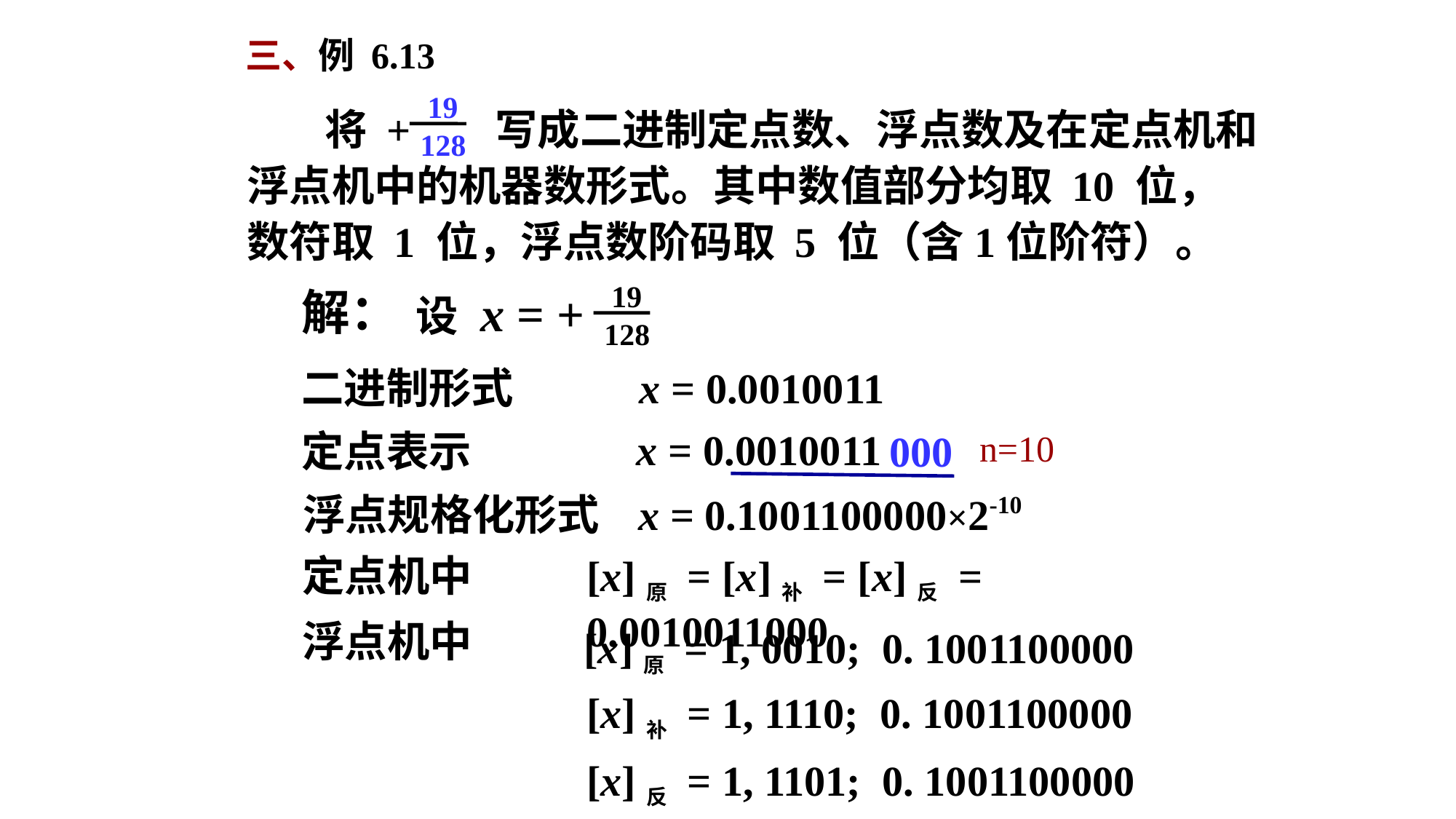

三、例 6.13
19
128

       将 +       写成二进制定点数、浮点数及在定点机和浮点机中的机器数形式。其中数值部分均取 10 位，数符取 1 位，浮点数阶码取 5 位（含1位阶符）。
19
128

设 x = +
解：
二进制形式
x = 0.0010011
x = 0.0010011
定点表示
000
n=10
浮点规格化形式
x = 0.1001100000×2-10
定点机中
[x]原 = [x]补 = [x]反 = 0.0010011000
浮点机中
[x]原 = 1, 0010;  0. 1001100000
[x]补 = 1, 1110;  0. 1001100000
[x]反 = 1, 1101;  0. 1001100000